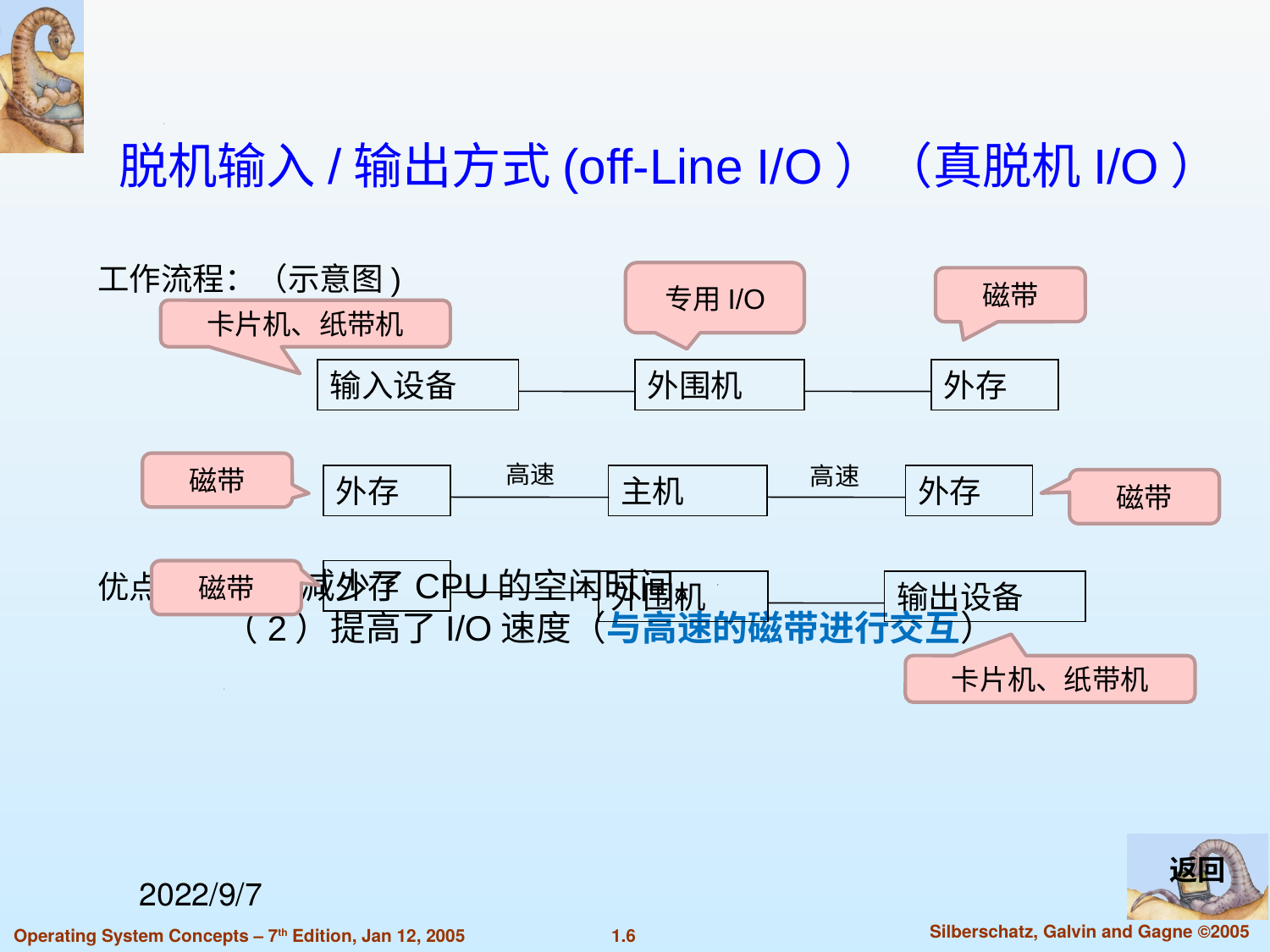

脱机输入/输出方式(off-Line I/O）（真脱机I/O）
工作流程：（示意图)

优点：（1）减少了CPU的空闲时间。
               （2）提高了I/O速度（与高速的磁带进行交互）
专用I/O
磁带
卡片机、纸带机
输入设备
外围机
外存

磁带
高速
高速
外存
主机
外存
磁带

磁带
外存
外围机
输出设备

卡片机、纸带机
返回
2022/9/7